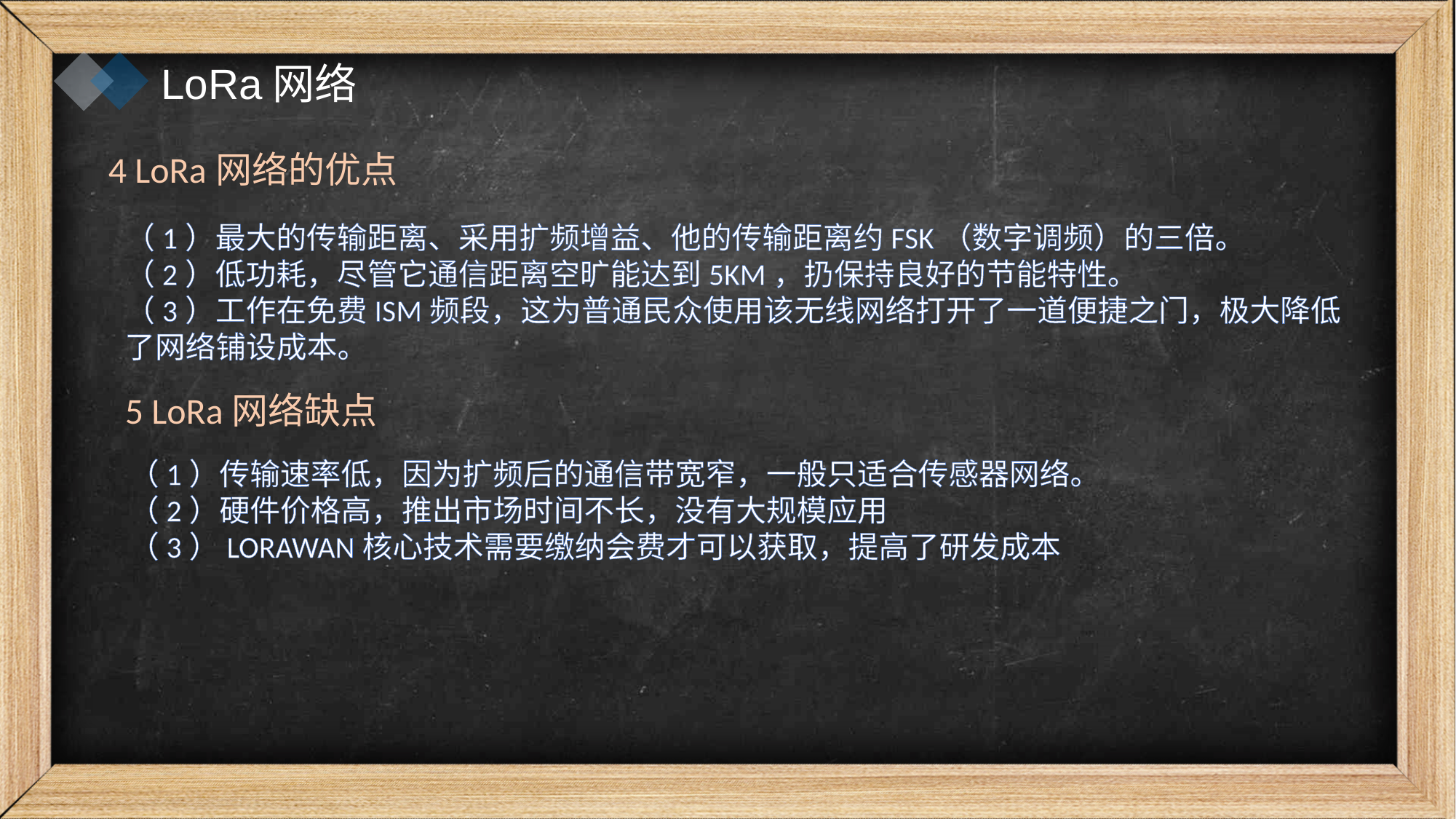

LoRa网络

4 LoRa网络的优点
（1）最大的传输距离、采用扩频增益、他的传输距离约FSK（数字调频）的三倍。
（2）低功耗，尽管它通信距离空旷能达到5KM，扔保持良好的节能特性。
（3）工作在免费ISM频段，这为普通民众使用该无线网络打开了一道便捷之门，极大降低了网络铺设成本。
5 LoRa网络缺点
（1）传输速率低，因为扩频后的通信带宽窄，一般只适合传感器网络。
（2）硬件价格高，推出市场时间不长，没有大规模应用
（3）LORAWAN核心技术需要缴纳会费才可以获取，提高了研发成本